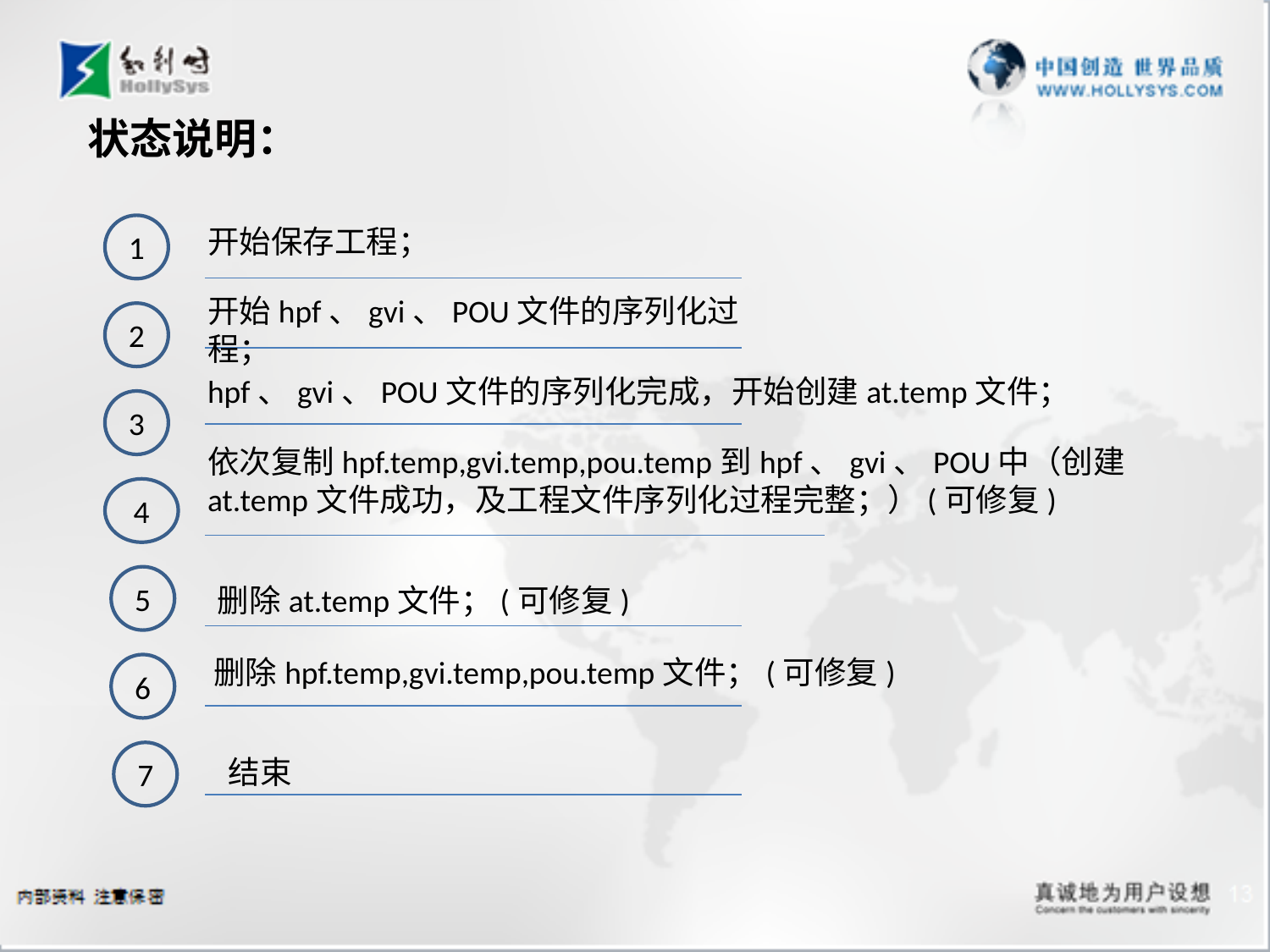

状态说明：
1
开始保存工程；
开始hpf、gvi、POU文件的序列化过程；
2
hpf、gvi、POU文件的序列化完成，开始创建at.temp文件；
3
依次复制hpf.temp,gvi.temp,pou.temp到hpf、gvi、POU中（创建at.temp文件成功，及工程文件序列化过程完整；）(可修复)
4
5
删除at.temp文件；(可修复)
删除hpf.temp,gvi.temp,pou.temp文件；(可修复)
6
7
结束